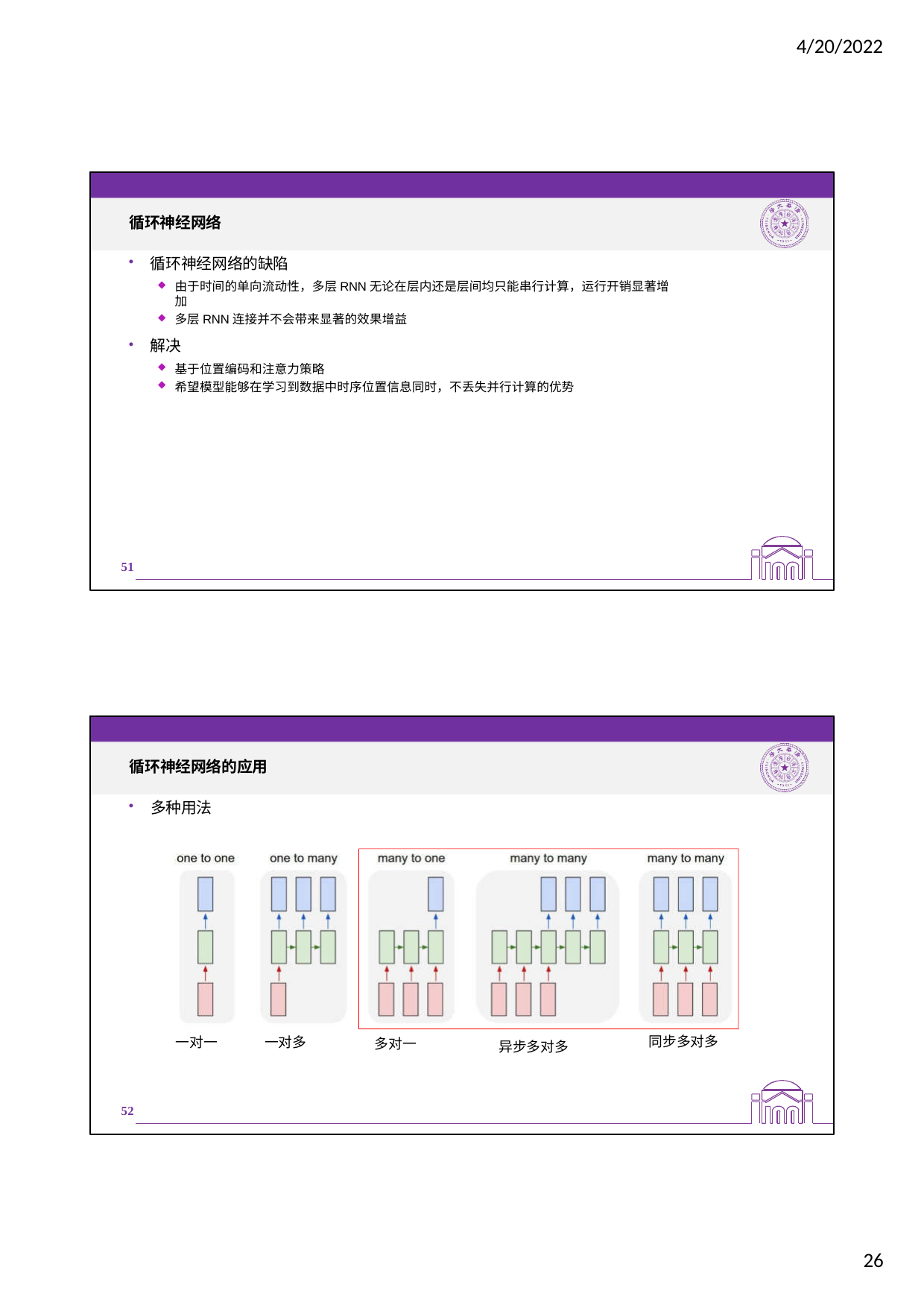

4/20/2022

循环神经网络

循环神经网络的缺陷
由于时间的单向流动性，多层RNN无论在层内还是层间均只能串行计算，运行开销显著增加
多层RNN连接并不会带来显著的效果增益
解决
基于位置编码和注意力策略
希望模型能够在学习到数据中时序位置信息同时，不丢失并行计算的优势

51

循环神经网络的应用

多种用法

同步多对多
一对一
一对多
多对一
异步多对多

52

26